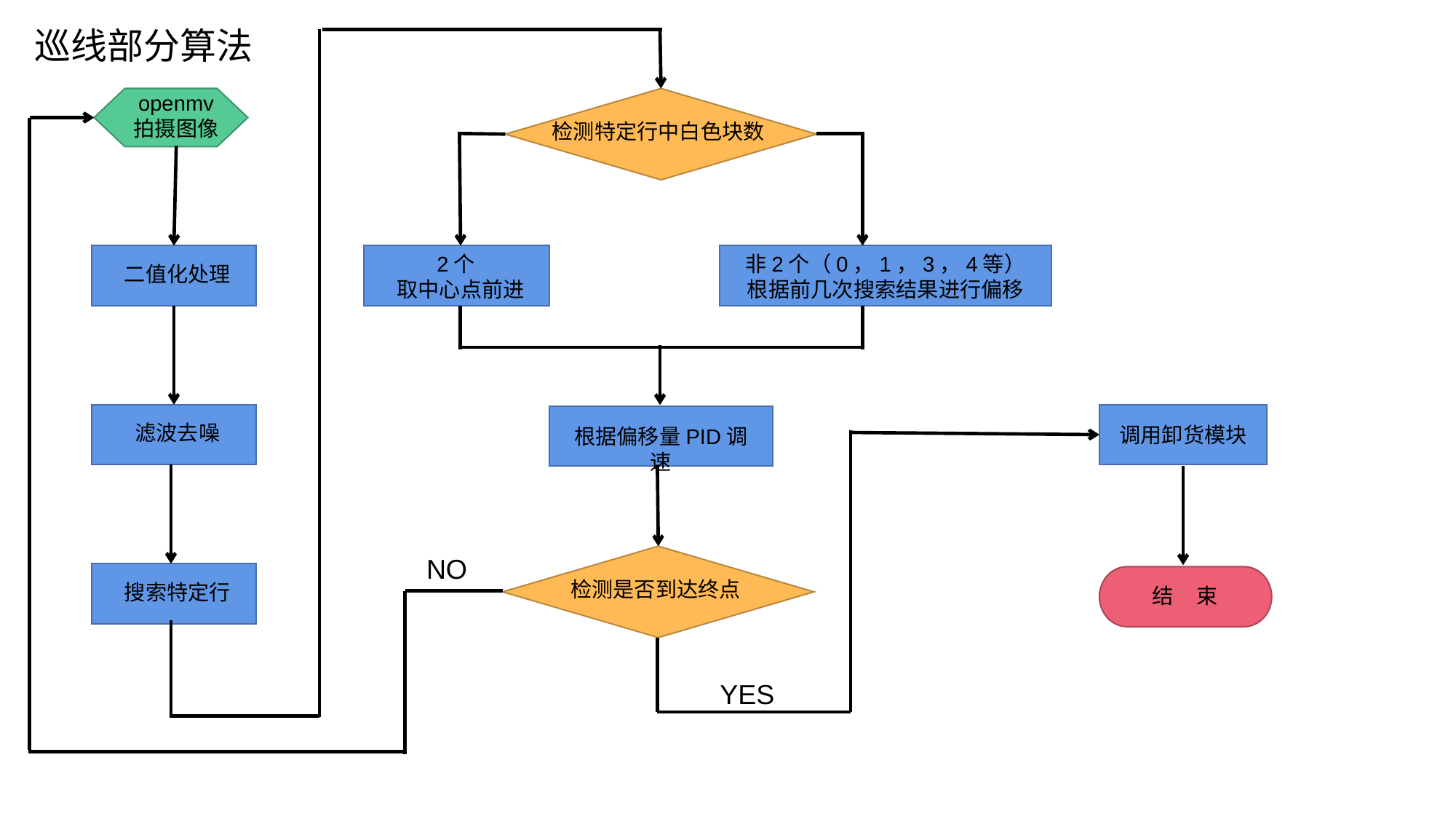

巡线部分算法
openmv
拍摄图像

检测特定行中白色块数

二值化处理

2个
取中心点前进

非2个（0，1，3，4等）
根据前几次搜索结果进行偏移

滤波去噪

调用卸货模块

根据偏移量PID调速
NO

检测是否到达终点

搜索特定行

结     束
YES